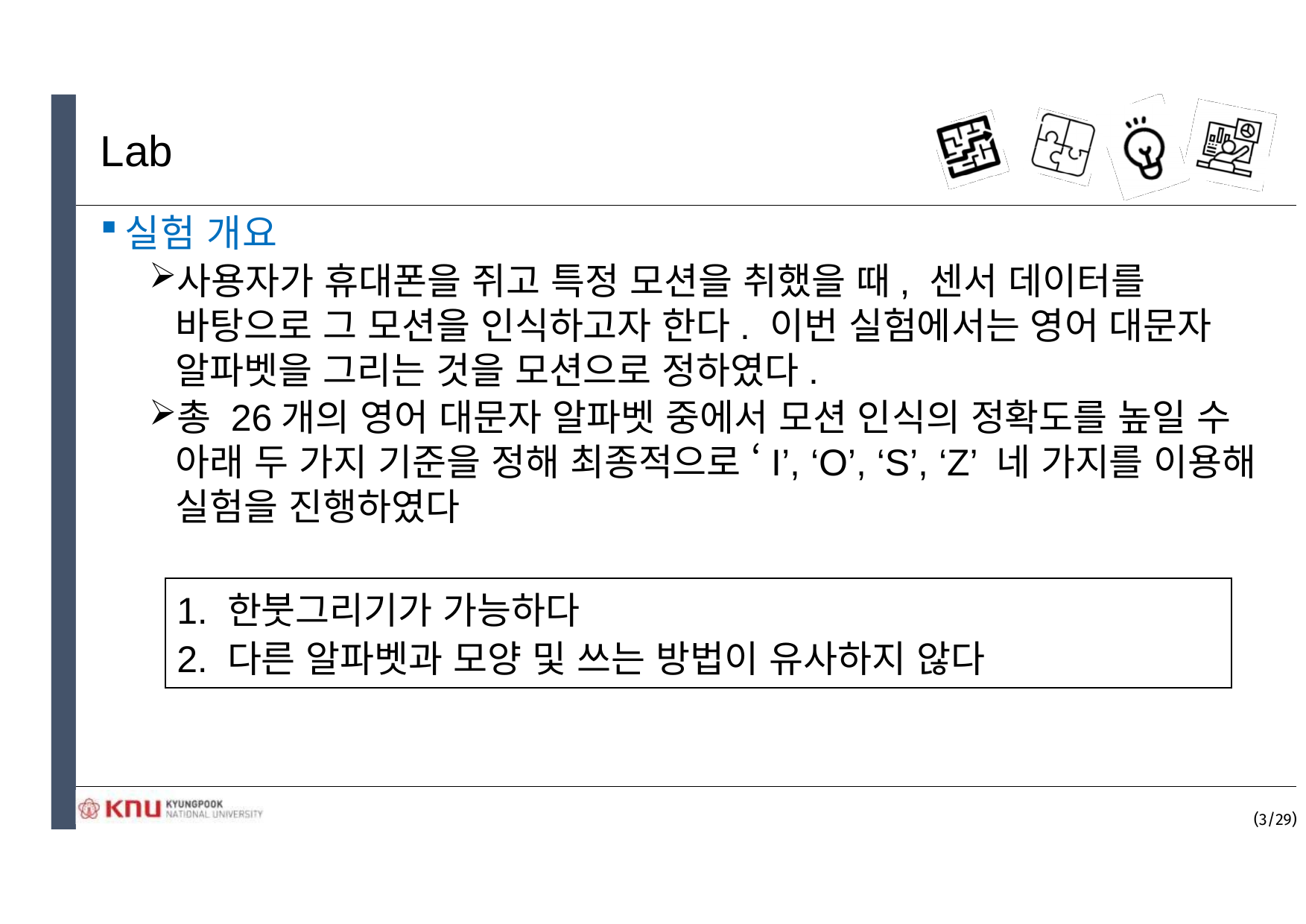

# Lab
실험 개요
사용자가 휴대폰을 쥐고 특정 모션을 취했을 때, 센서 데이터를 바탕으로 그 모션을 인식하고자 한다. 이번 실험에서는 영어 대문자 알파벳을 그리는 것을 모션으로 정하였다.
총 26개의 영어 대문자 알파벳 중에서 모션 인식의 정확도를 높일 수 아래 두 가지 기준을 정해 최종적으로 ‘I’, ‘O’, ‘S’, ‘Z’ 네 가지를 이용해 실험을 진행하였다
1. 한붓그리기가 가능하다
2. 다른 알파벳과 모양 및 쓰는 방법이 유사하지 않다

(3/29)